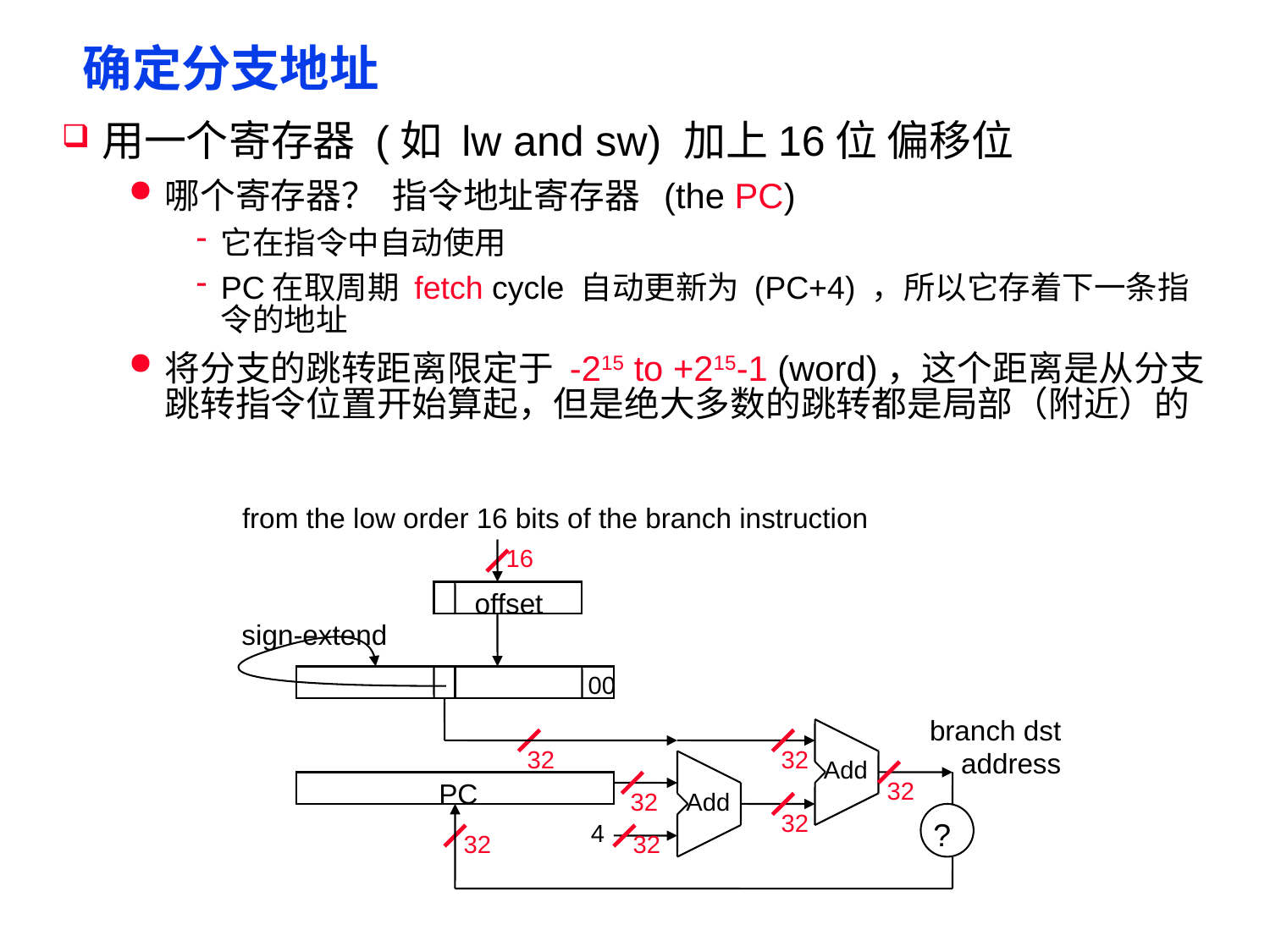

# 确定分支地址
用一个寄存器 (如 lw and sw) 加上16位 偏移位
哪个寄存器？  指令地址寄存器  (the PC)
它在指令中自动使用
PC在取周期 fetch cycle 自动更新为 (PC+4) ，所以它存着下一条指令的地址
将分支的跳转距离限定于 -215 to +215-1 (word)，这个距离是从分支跳转指令位置开始算起，但是绝大多数的跳转都是局部（附近）的
from the low order 16 bits of the branch instruction
16

offset
sign-extend

00

branch dst
address

32

32

Add

PC

32

32
Add

32

?
4

32

32